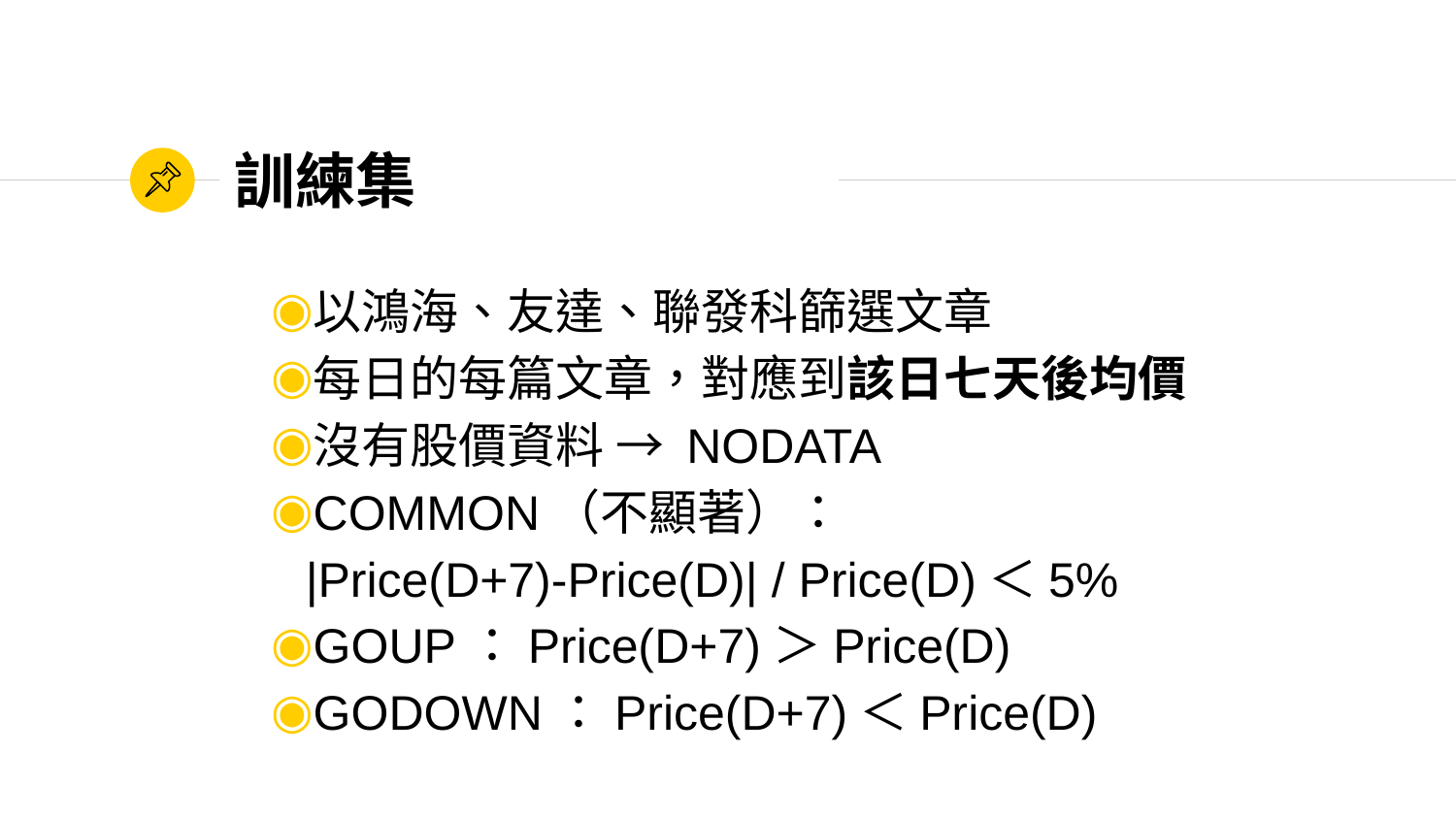

# 訓練集

以鴻海、友達、聯發科篩選文章
每日的每篇文章，對應到該日七天後均價
沒有股價資料 → NODATA
COMMON（不顯著）：
　 |Price(D+7)-Price(D)| / Price(D)＜5%
GOUP：Price(D+7)＞Price(D)
GODOWN：Price(D+7)＜Price(D)